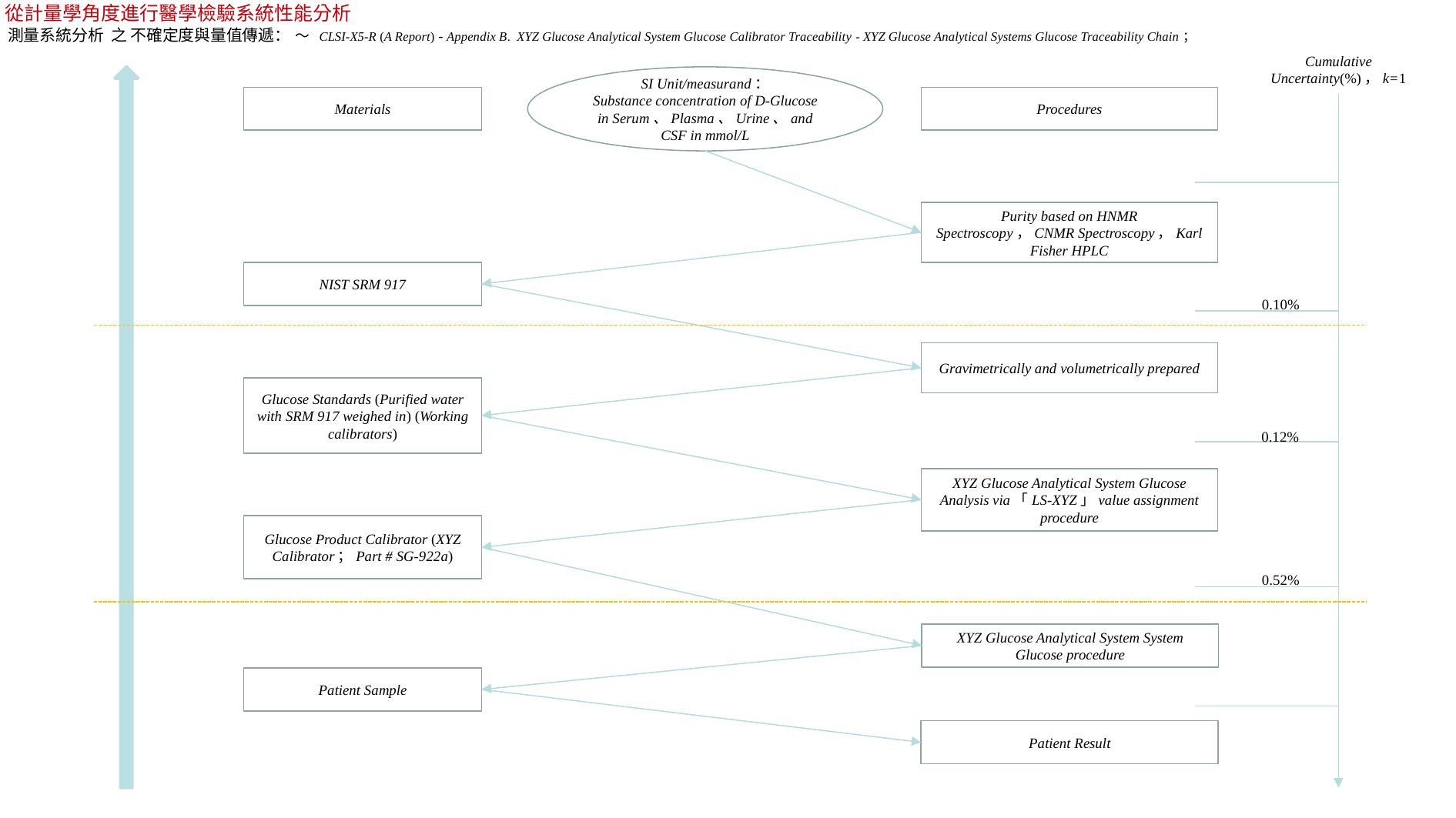

從計量學角度進行醫學檢驗系統性能分析
測量系統分析  之 不確定度與量值傳遞： ～ CLSI-X5-R (A Report) - Appendix B.  XYZ Glucose Analytical System Glucose Calibrator Traceability - XYZ Glucose Analytical Systems Glucose Traceability Chain；
Cumulative Uncertainty(%)，k=1

SI Unit/measurand：
Substance concentration of D-Glucose in Serum、Plasma、Urine、and CSF in mmol/L
Materials
Procedures
Purity based on HNMR Spectroscopy，CNMR Spectroscopy，Karl Fisher HPLC
NIST SRM 917
0.10%
Gravimetrically and volumetrically prepared
Glucose Standards (Purified water with SRM 917 weighed in) (Working calibrators)
0.12%
XYZ Glucose Analytical System Glucose Analysis via「LS-XYZ」value assignment procedure
Glucose Product Calibrator (XYZ Calibrator；Part # SG-922a)
0.52%
XYZ Glucose Analytical System System Glucose procedure
Patient Sample
Patient Result